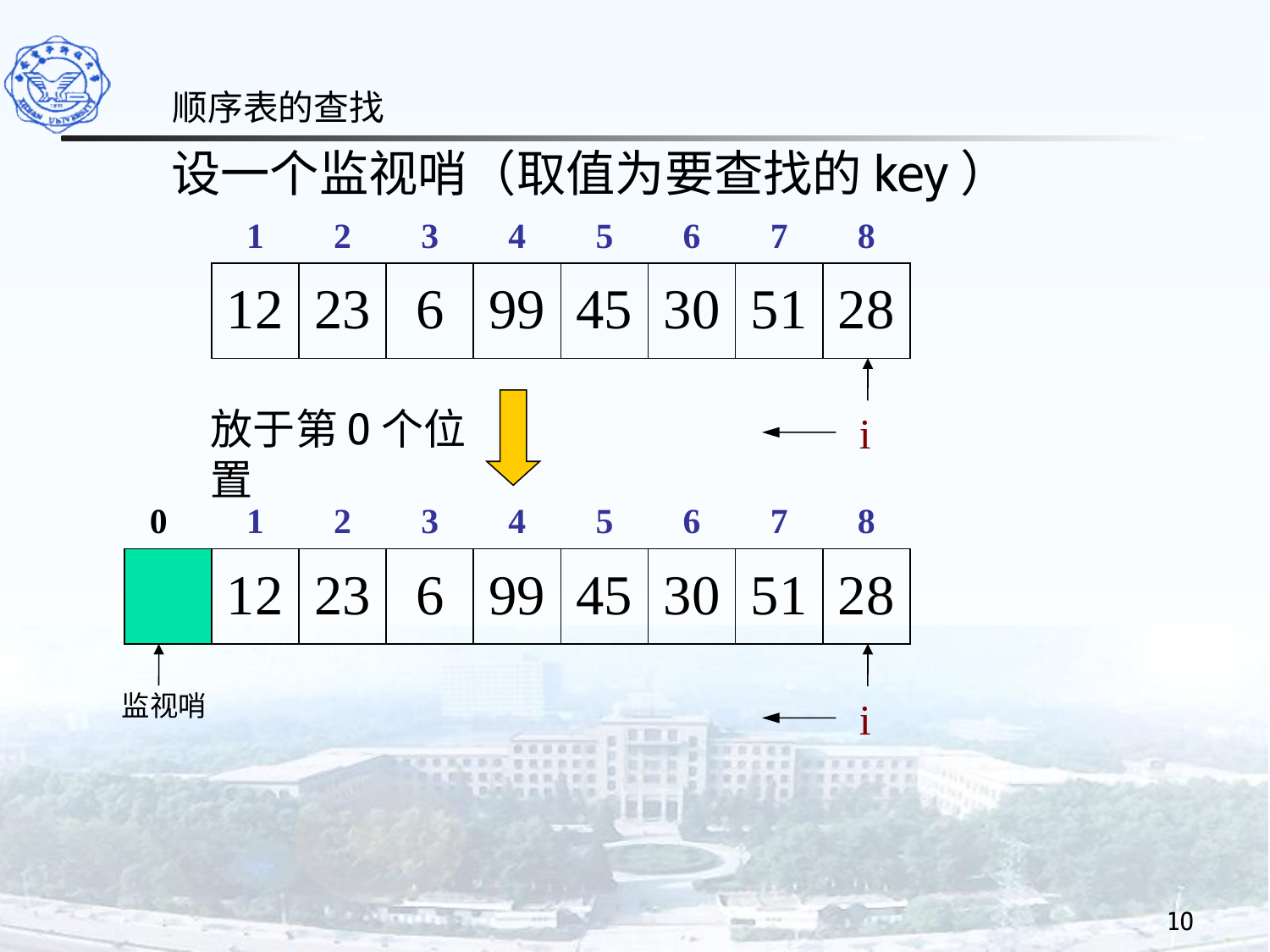

顺序表的查找
设一个监视哨（取值为要查找的key）
1
2
3
4
5
6
7
8
12
23
6
99
45
30
51
28

放于第0个位置
i

0
1
2
3
4
5
6
7
8

12
23
6
99
45
30
51
28

监视哨
i

10